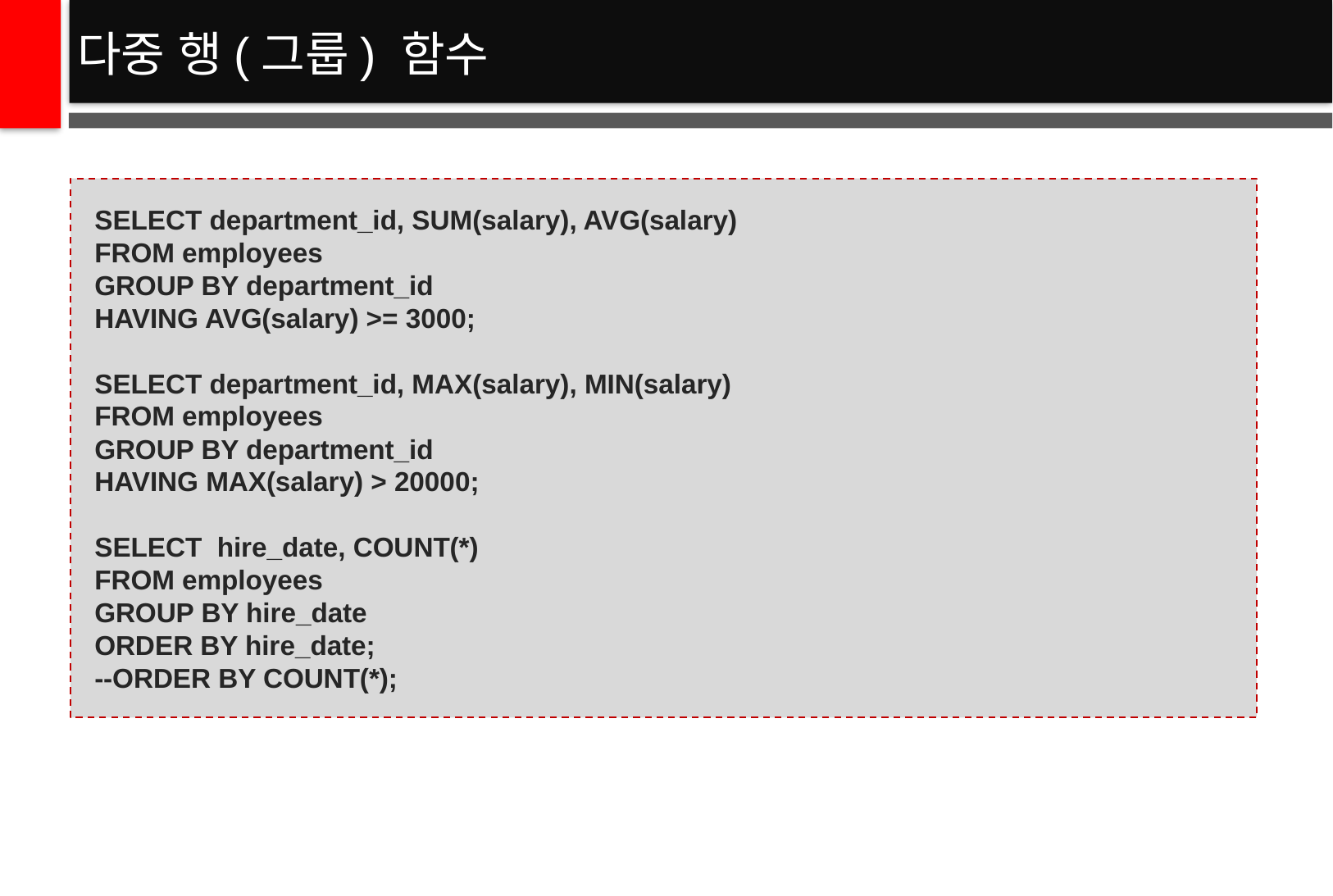

# 다중 행(그룹) 함수
SELECT department_id, SUM(salary), AVG(salary)
FROM employees
GROUP BY department_id
HAVING AVG(salary) >= 3000;

SELECT department_id, MAX(salary), MIN(salary)
FROM employees
GROUP BY department_id
HAVING MAX(salary) > 20000;

SELECT  hire_date, COUNT(*)
FROM employees
GROUP BY hire_date
ORDER BY hire_date;
--ORDER BY COUNT(*);